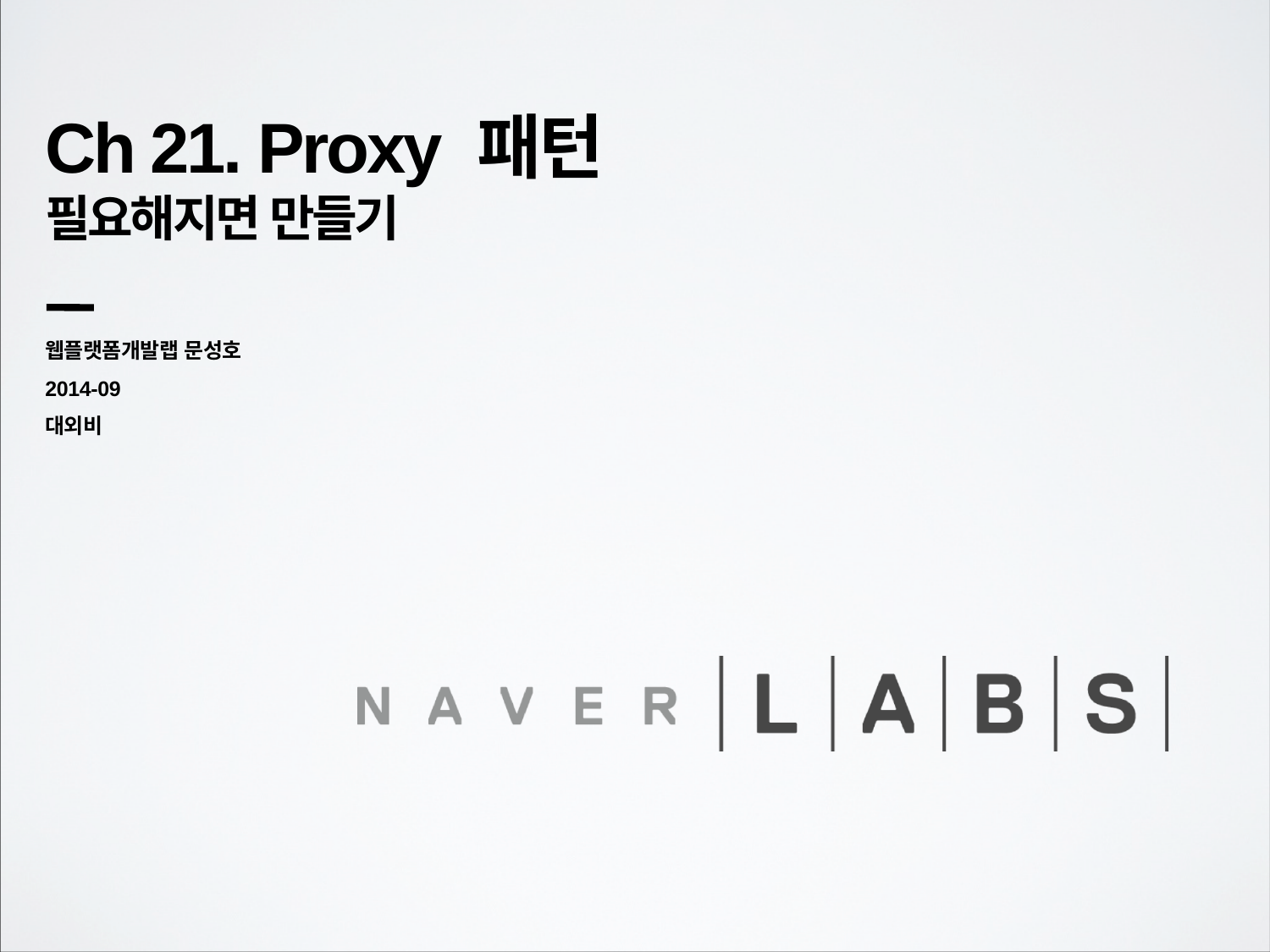

Ch 21. Proxy 패턴
필요해지면 만들기
웹플랫폼개발랩 문성호
2014-09
대외비